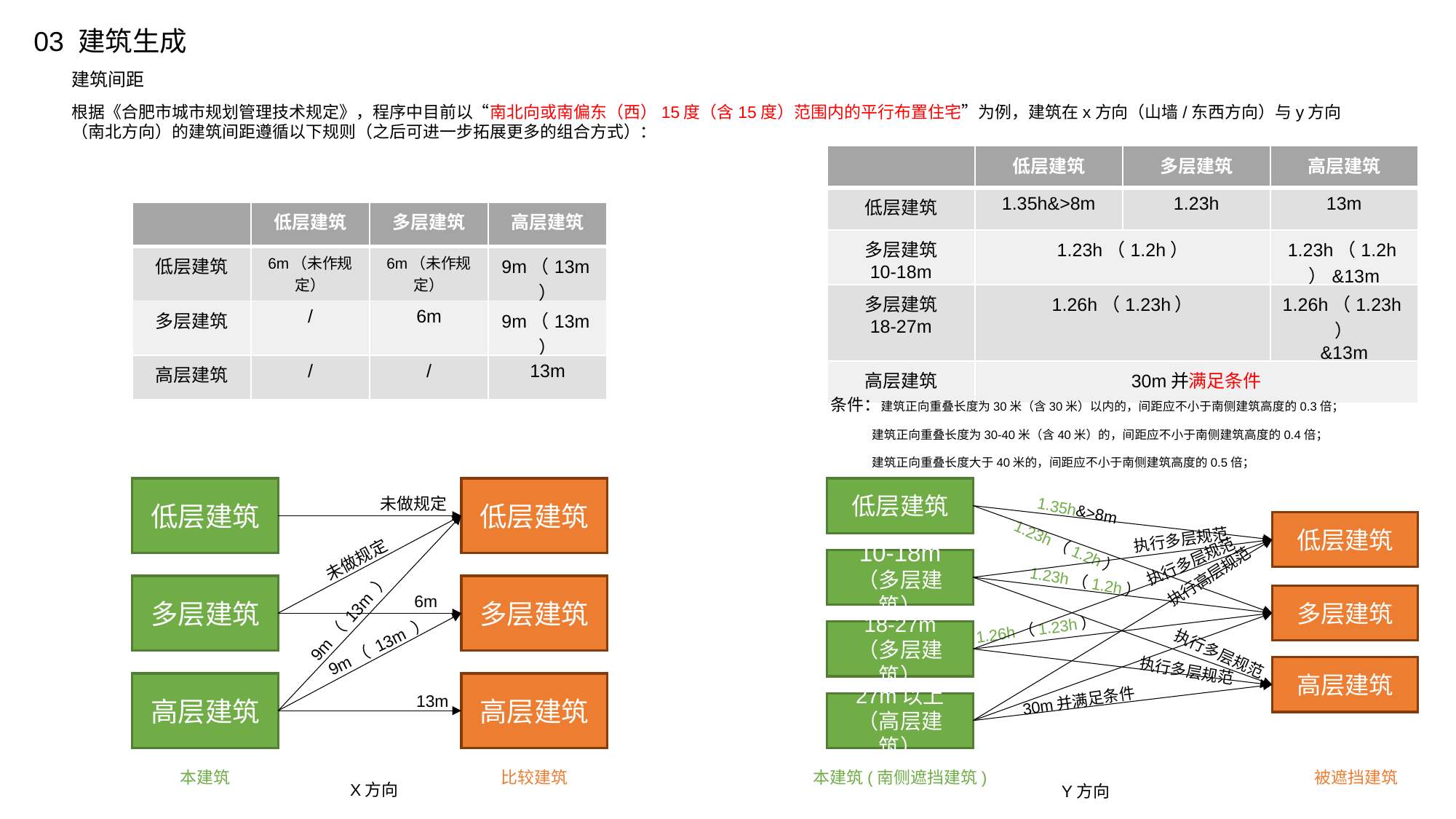

03 建筑生成
建筑间距
根据《合肥市城市规划管理技术规定》，程序中目前以“南北向或南偏东（西）15度（含15度）范围内的平行布置住宅”为例，建筑在x方向（山墙/东西方向）与y方向（南北方向）的建筑间距遵循以下规则（之后可进一步拓展更多的组合方式）：
|  | 低层建筑 | 多层建筑 | 高层建筑 |
| --- | --- | --- | --- |
| 低层建筑 | 1.35h&>8m | 1.23h | 13m |
| 多层建筑 10-18m | 1.23h（1.2h） |  | 1.23h（1.2h）&13m |
| 多层建筑 18-27m | 1.26h（1.23h） |  | 1.26h（1.23h） &13m |
| 高层建筑 | 30m并满足条件 |  |  |
|  | 低层建筑 | 多层建筑 | 高层建筑 |
| --- | --- | --- | --- |
| 低层建筑 | 6m（未作规定） | 6m（未作规定） | 9m（13m） |
| 多层建筑 | / | 6m | 9m（13m） |
| 高层建筑 | / | / | 13m |
条件：建筑正向重叠长度为30米（含30米）以内的，间距应不小于南侧建筑高度的0.3倍；
              建筑正向重叠长度为30-40米（含40米）的，间距应不小于南侧建筑高度的0.4倍；
              建筑正向重叠长度大于40米的，间距应不小于南侧建筑高度的0.5倍；

低层建筑
低层建筑
未做规定
未做规定
多层建筑
多层建筑
6m
9m（ 13m ）
高层建筑
高层建筑
13m
本建筑
比较建筑
低层建筑
1.35h&>8m
低层建筑
执行多层规范
1.23h（1.2h）
执行多层规范
10-18m
（多层建筑）
执行高层规范
1.23h（1.2h）
多层建筑
1.26h（1.23h）
18-27m
（多层建筑）
执行多层规范
执行多层规范
高层建筑
30m并满足条件
27m以上（高层建筑）
9m（ 13m ）
本建筑(南侧遮挡建筑)
被遮挡建筑
X方向
Y方向